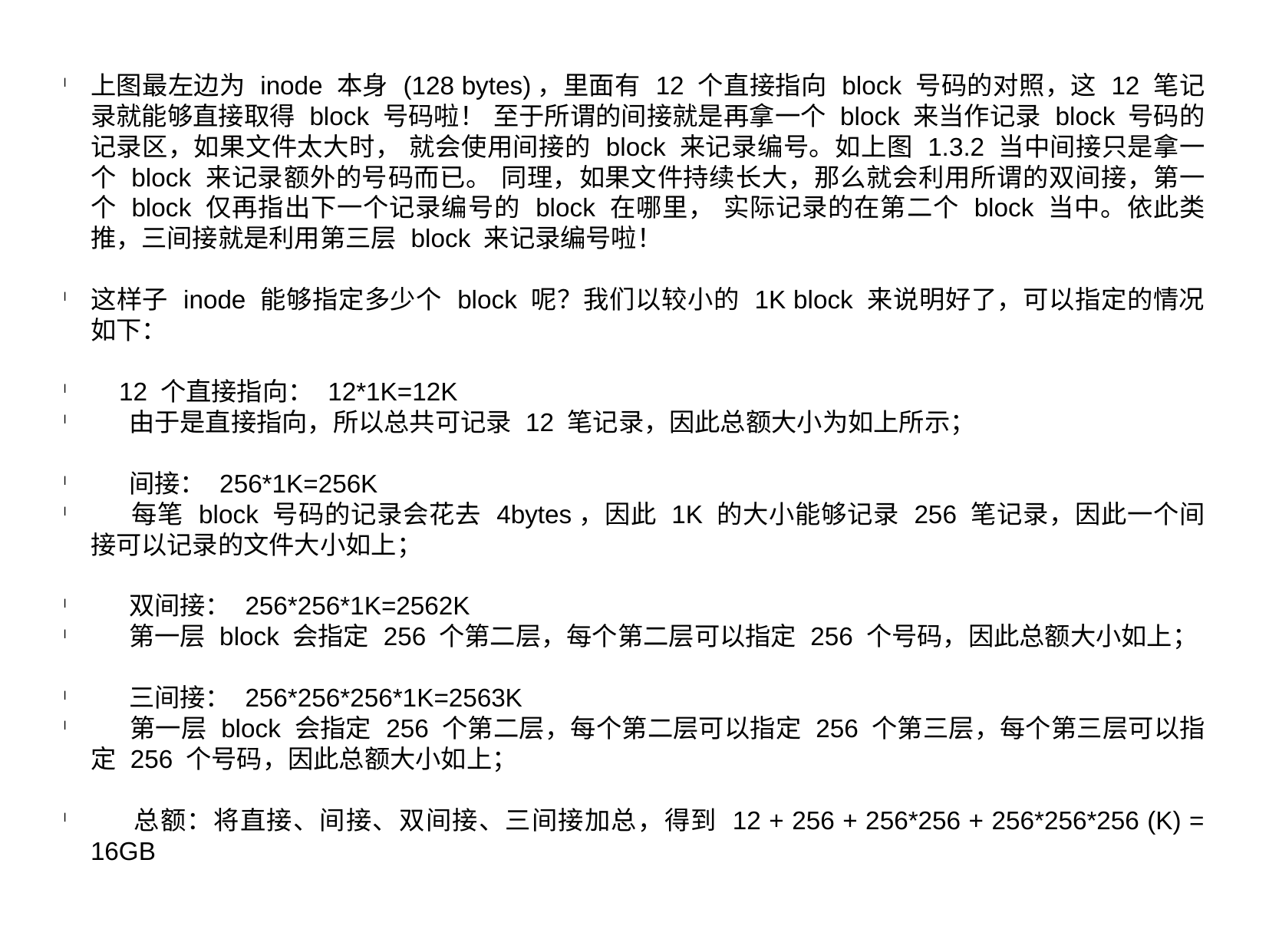

上图最左边为 inode 本身 (128 bytes)，里面有 12 个直接指向 block 号码的对照，这 12 笔记录就能够直接取得 block 号码啦！ 至于所谓的间接就是再拿一个 block 来当作记录 block 号码的记录区，如果文件太大时， 就会使用间接的 block 来记录编号。如上图 1.3.2 当中间接只是拿一个 block 来记录额外的号码而已。 同理，如果文件持续长大，那么就会利用所谓的双间接，第一个 block 仅再指出下一个记录编号的 block 在哪里， 实际记录的在第二个 block 当中。依此类推，三间接就是利用第三层 block 来记录编号啦！

这样子 inode 能够指定多少个 block 呢？我们以较小的 1K block 来说明好了，可以指定的情况如下：

    12 个直接指向： 12*1K=12K
    由于是直接指向，所以总共可记录 12 笔记录，因此总额大小为如上所示；

    间接： 256*1K=256K
    每笔 block 号码的记录会花去 4bytes，因此 1K 的大小能够记录 256 笔记录，因此一个间接可以记录的文件大小如上；

    双间接： 256*256*1K=2562K
    第一层 block 会指定 256 个第二层，每个第二层可以指定 256 个号码，因此总额大小如上；

    三间接： 256*256*256*1K=2563K
    第一层 block 会指定 256 个第二层，每个第二层可以指定 256 个第三层，每个第三层可以指定 256 个号码，因此总额大小如上；

    总额：将直接、间接、双间接、三间接加总，得到 12 + 256 + 256*256 + 256*256*256 (K) = 16GB